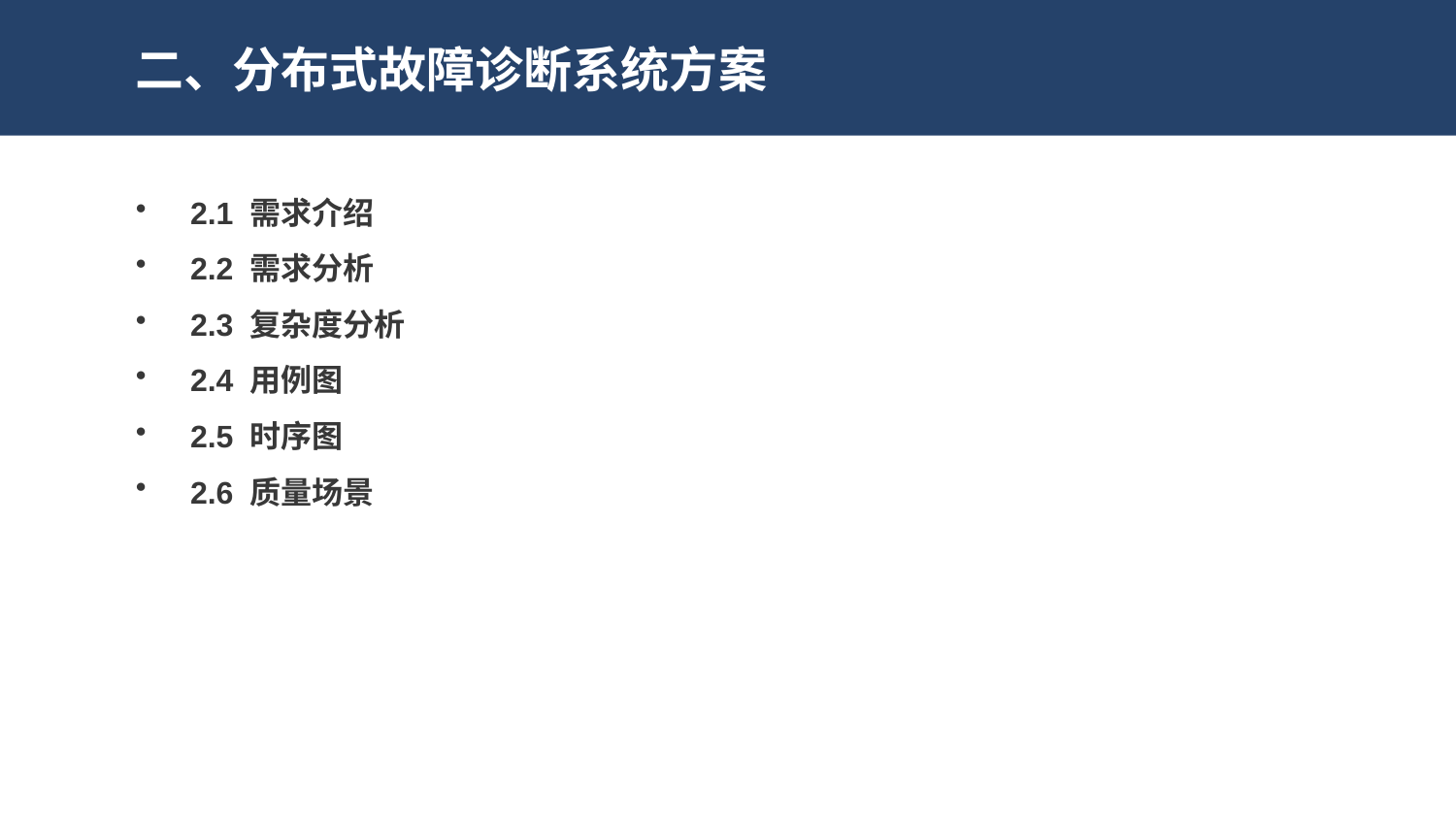

二、分布式故障诊断系统方案
2.1 需求介绍
2.2 需求分析
2.3 复杂度分析
2.4 用例图
2.5 时序图
2.6 质量场景